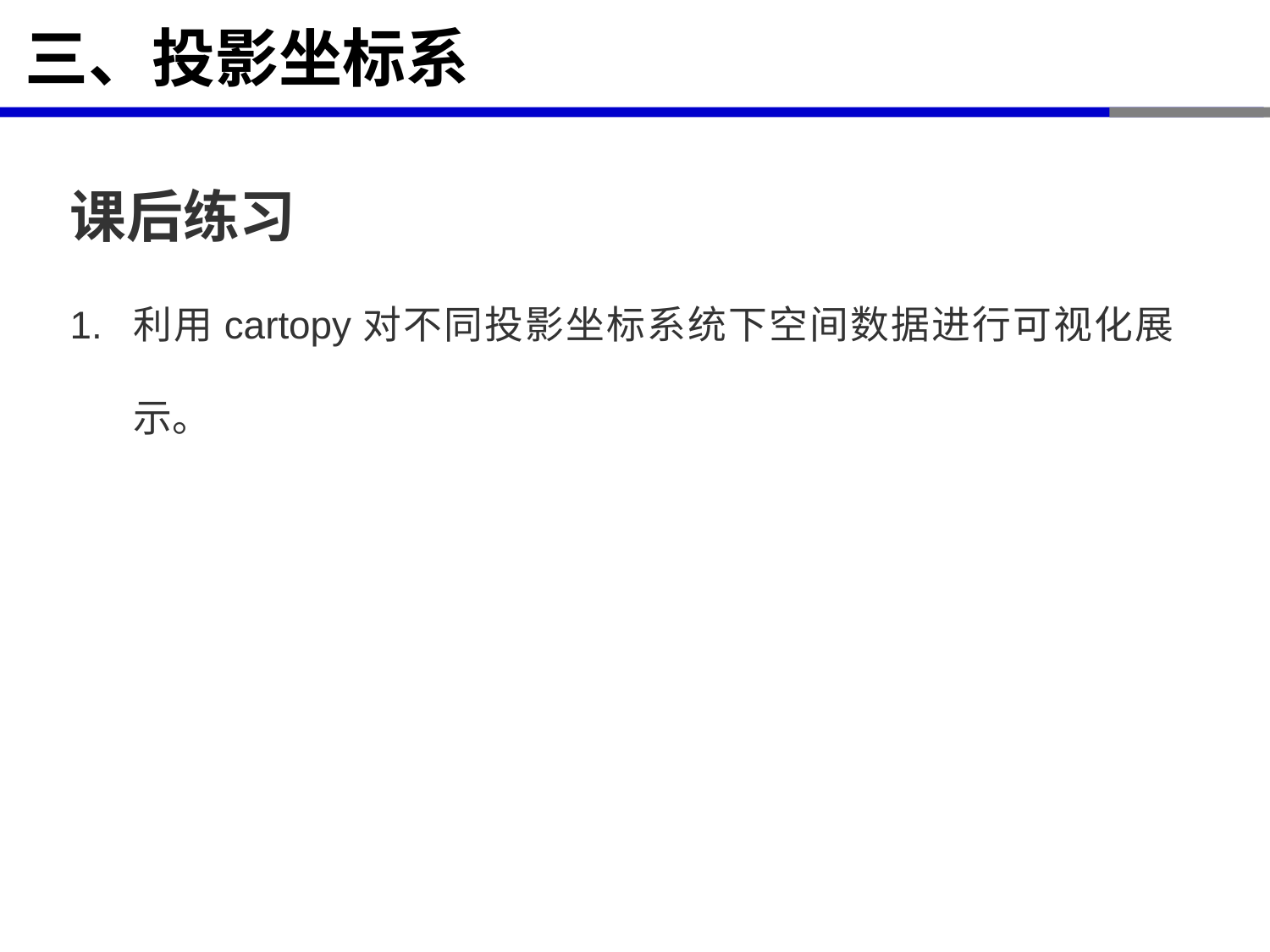

# 三、投影坐标系
课后练习
利用cartopy对不同投影坐标系统下空间数据进行可视化展示。